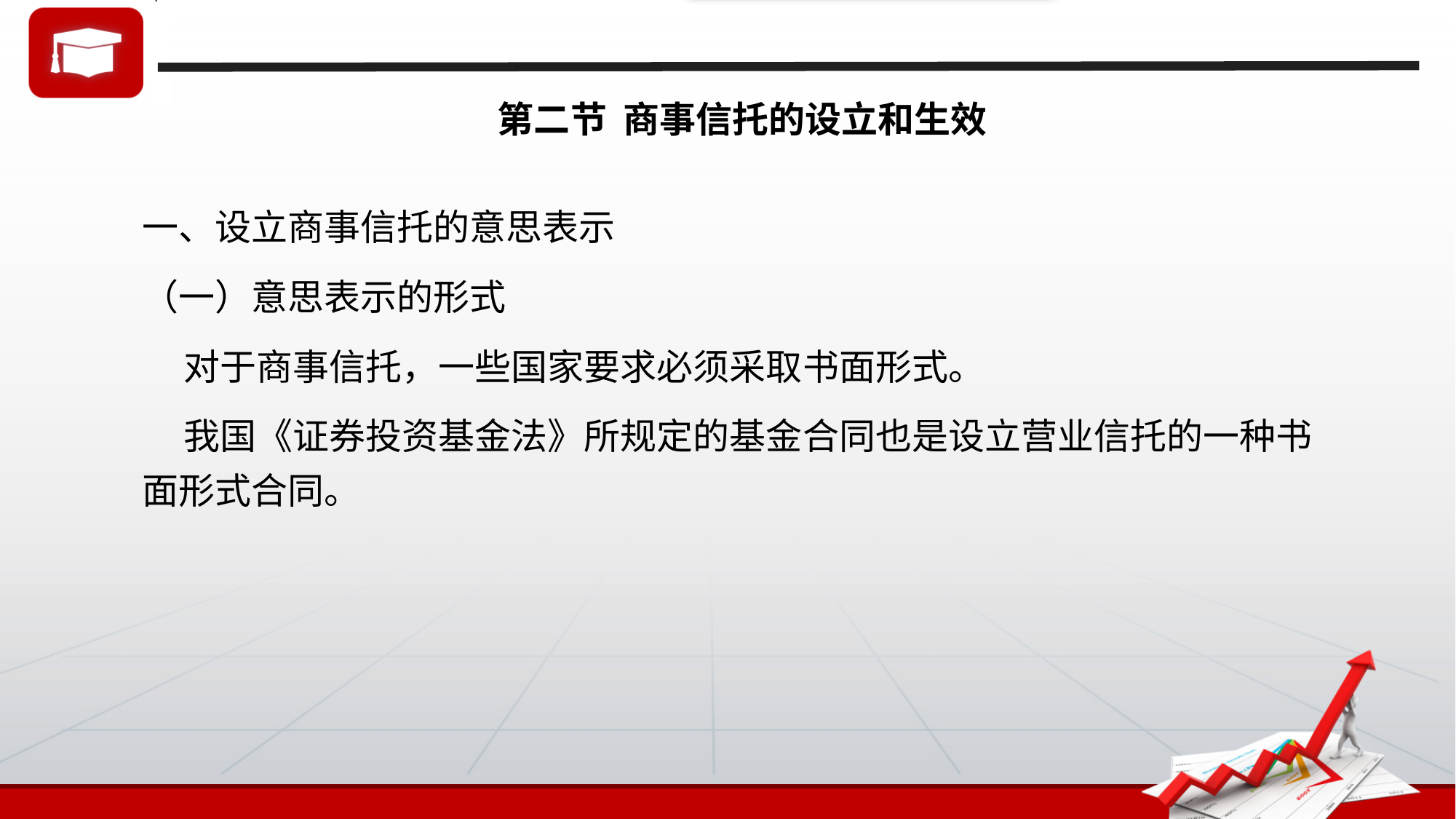

# 第二节  商事信托的设立和生效
一、设立商事信托的意思表示
（一）意思表示的形式
    对于商事信托，一些国家要求必须采取书面形式。
    我国《证券投资基金法》所规定的基金合同也是设立营业信托的一种书面形式合同。